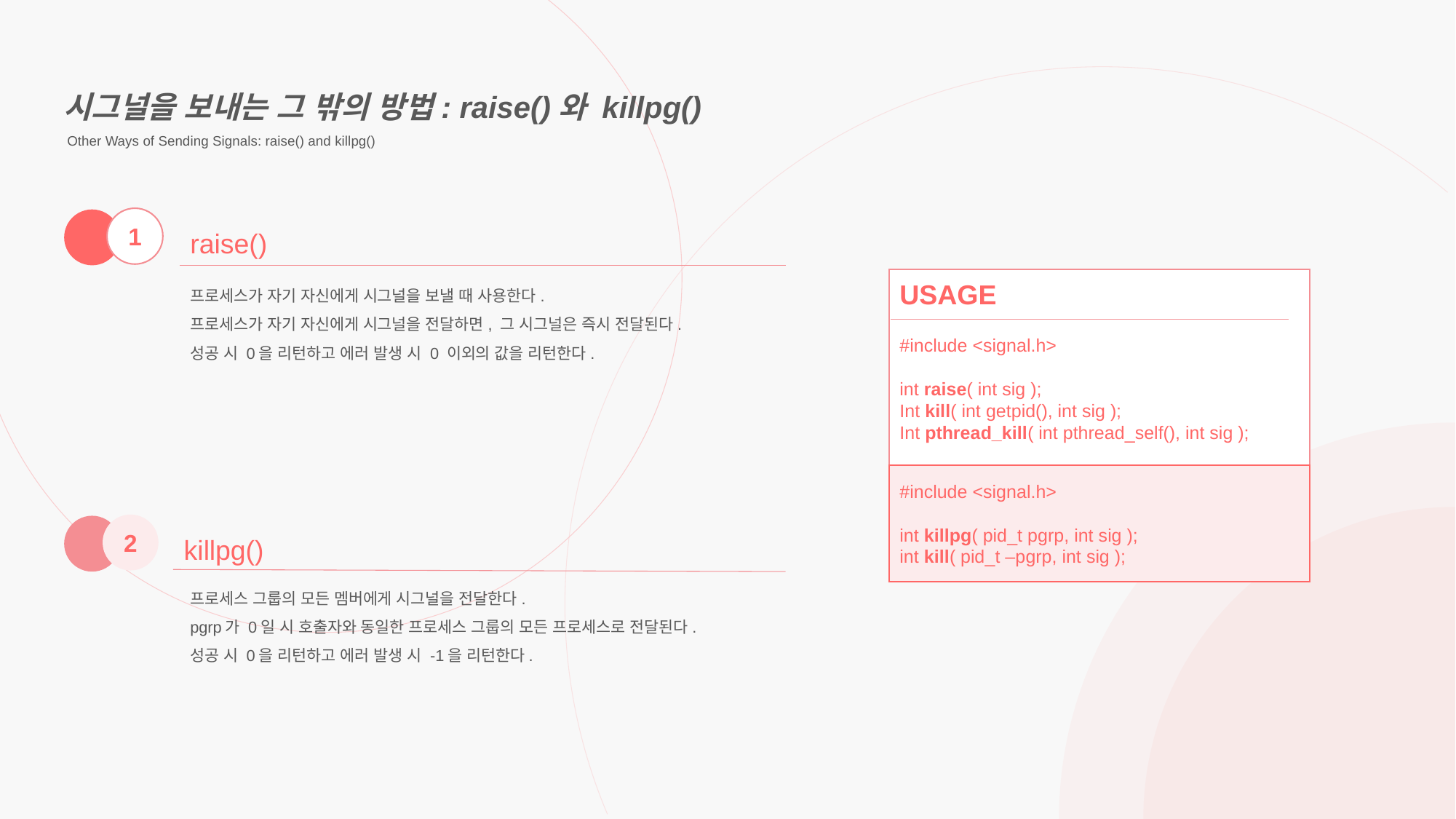

시그널을 보내는 그 밖의 방법: raise()와 killpg()
 Other Ways of Sending Signals: raise() and killpg()

1

raise()

프로세스가 자기 자신에게 시그널을 보낼 때 사용한다.
프로세스가 자기 자신에게 시그널을 전달하면, 그 시그널은 즉시 전달된다.
성공 시 0을 리턴하고 에러 발생 시 0 이외의 값을 리턴한다.
USAGE
#include <signal.h>

int raise( int sig );
Int kill( int getpid(), int sig );
Int pthread_kill( int pthread_self(), int sig );

#include <signal.h>

int killpg( pid_t pgrp, int sig );
int kill( pid_t –pgrp, int sig );

2

killpg()
프로세스 그룹의 모든 멤버에게 시그널을 전달한다.
pgrp가 0일 시 호출자와 동일한 프로세스 그룹의 모든 프로세스로 전달된다.
성공 시 0을 리턴하고 에러 발생 시 -1을 리턴한다.